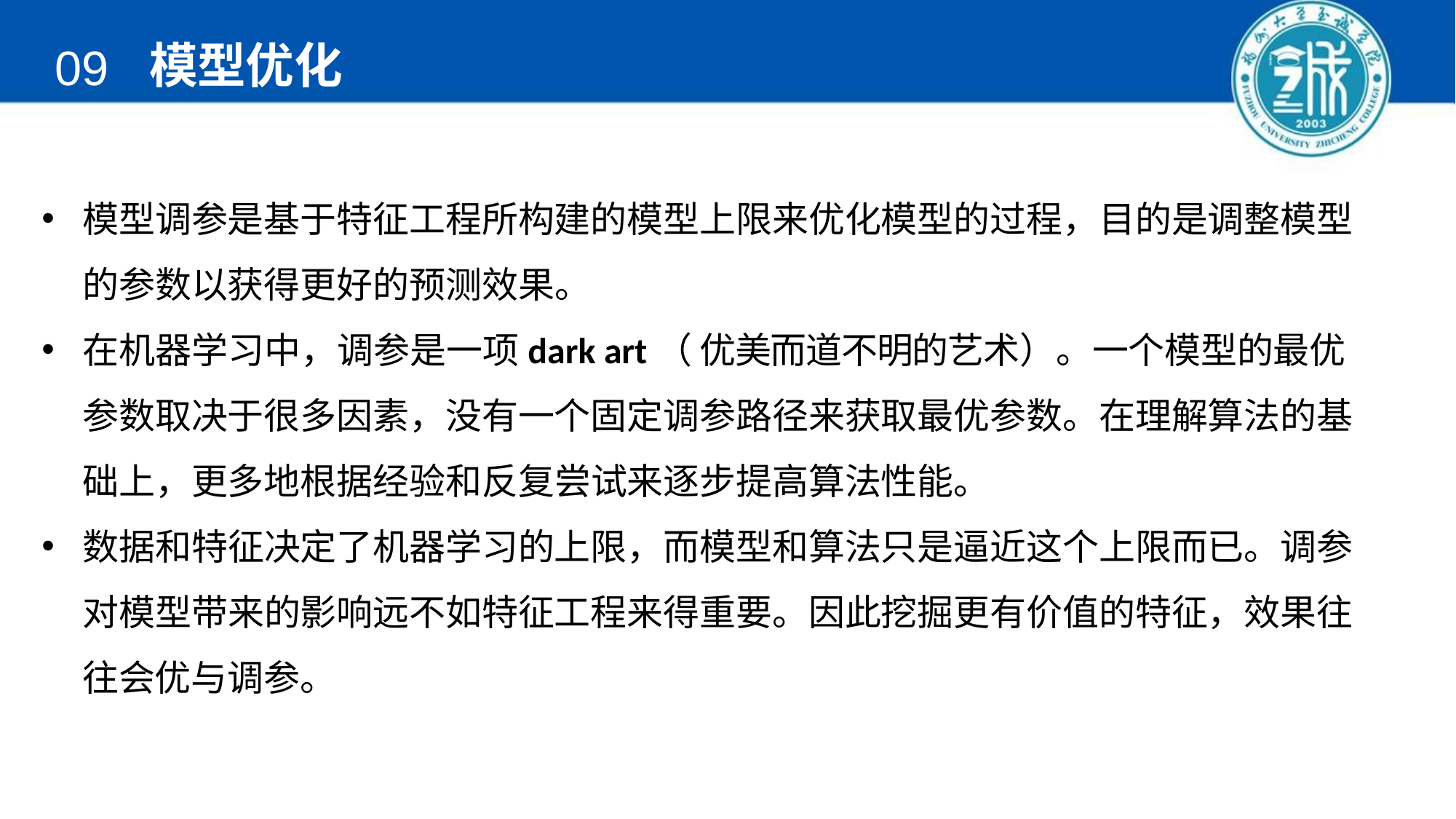

# 模型优化
09
模型调参是基于特征工程所构建的模型上限来优化模型的过程，目的是调整模型的参数以获得更好的预测效果。
在机器学习中，调参是一项dark art（ 优美而道不明的艺术）。一个模型的最优参数取决于很多因素，没有一个固定调参路径来获取最优参数。在理解算法的基础上，更多地根据经验和反复尝试来逐步提高算法性能。
数据和特征决定了机器学习的上限，而模型和算法只是逼近这个上限而已。调参对模型带来的影响远不如特征工程来得重要。因此挖掘更有价值的特征，效果往往会优与调参。